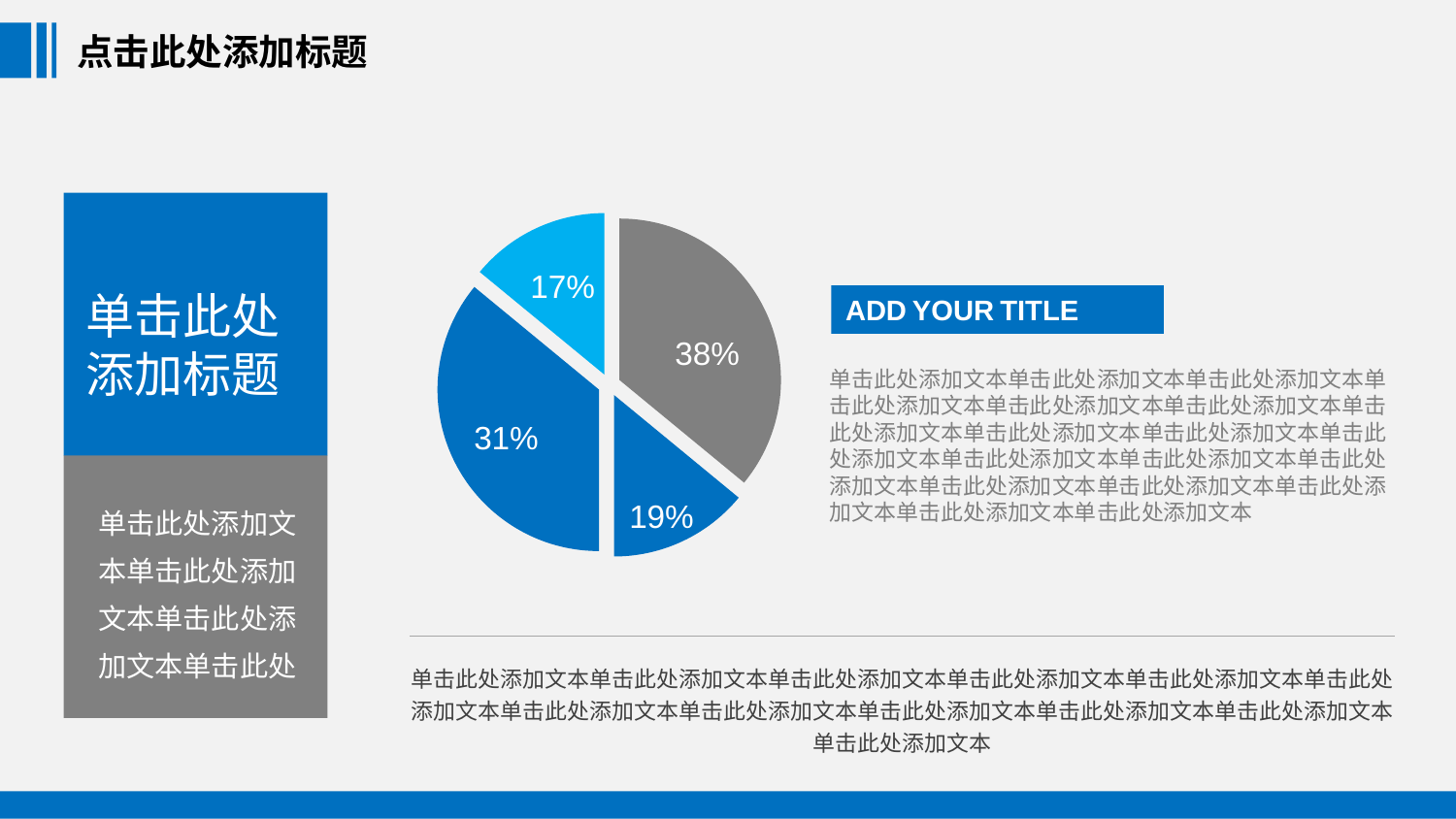

点击此处添加标题

单击此处添加标题

### Chart:

| Category | Sales |
|---|---|
| 1st Qtr | 8.2 |
| 2nd Qtr | 3.2 |
| 1st Qtr | 8.2 |
| 2nd Qtr | 3.2 |
17%
38%
31%
19%
ADD YOUR TITLE
单击此处添加文本单击此处添加文本单击此处添加文本单击此处添加文本单击此处添加文本单击此处添加文本单击此处添加文本单击此处添加文本单击此处添加文本单击此处添加文本单击此处添加文本单击此处添加文本单击此处添加文本单击此处添加文本单击此处添加文本单击此处添加文本单击此处添加文本单击此处添加文本

单击此处添加文本单击此处添加文本单击此处添加文本单击此处

单击此处添加文本单击此处添加文本单击此处添加文本单击此处添加文本单击此处添加文本单击此处添加文本单击此处添加文本单击此处添加文本单击此处添加文本单击此处添加文本单击此处添加文本单击此处添加文本